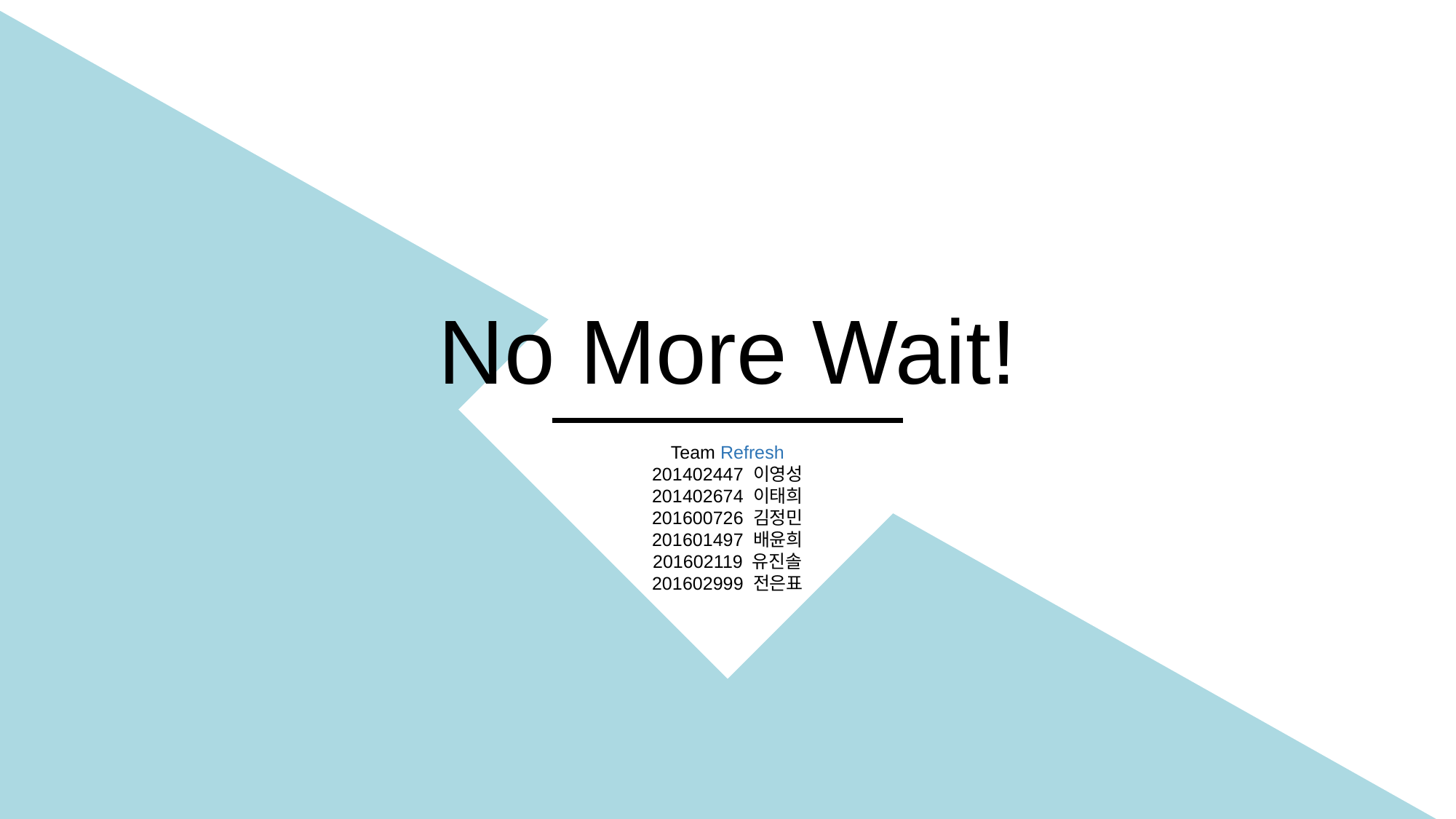

No More Wait!
Team Refresh
201402447 이영성
201402674 이태희
201600726 김정민
201601497 배윤희
201602119 유진솔
201602999 전은표